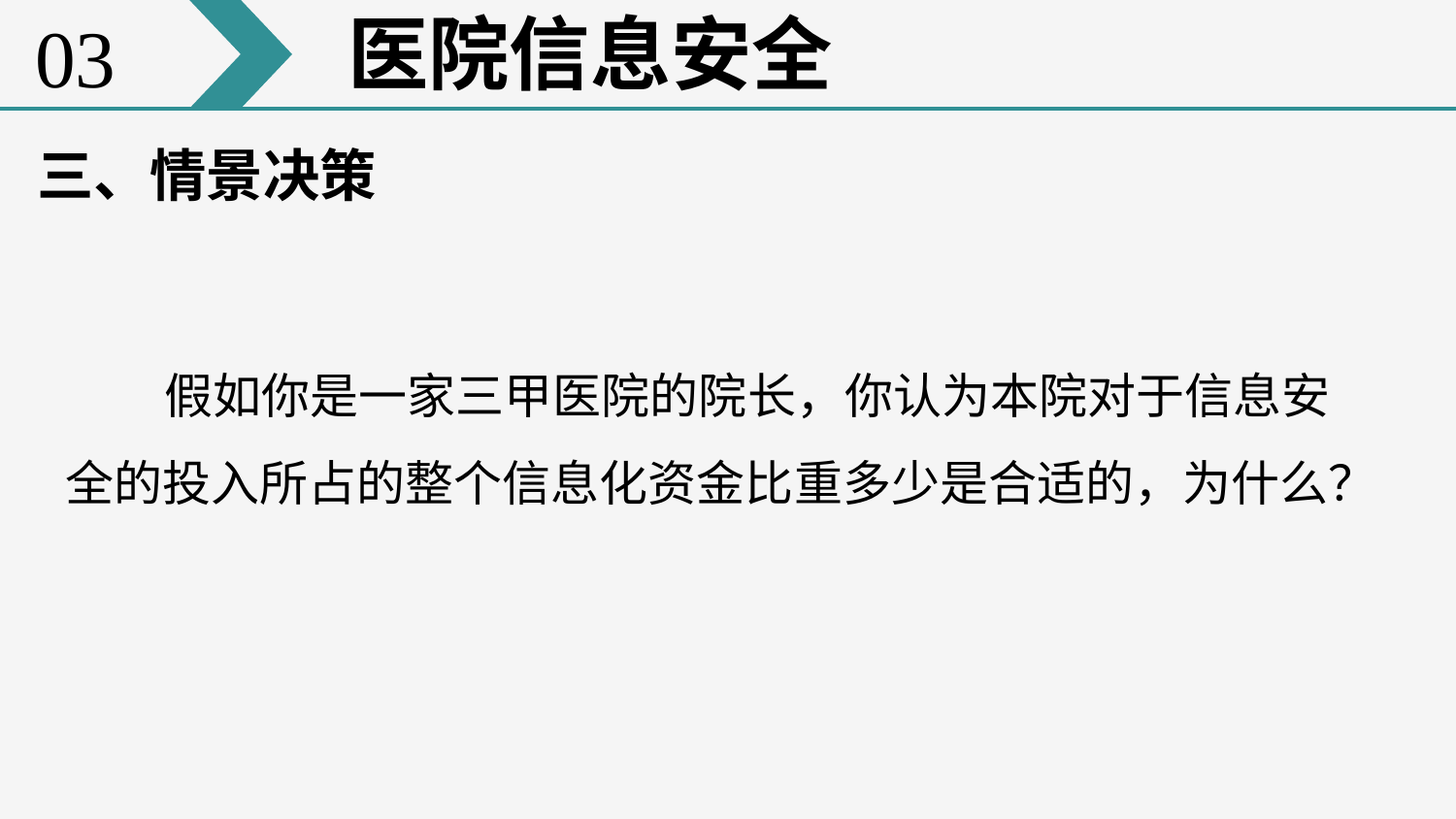

医院信息安全

03
三、情景决策
        假如你是一家三甲医院的院长，你认为本院对于信息安全的投入所占的整个信息化资金比重多少是合适的，为什么？